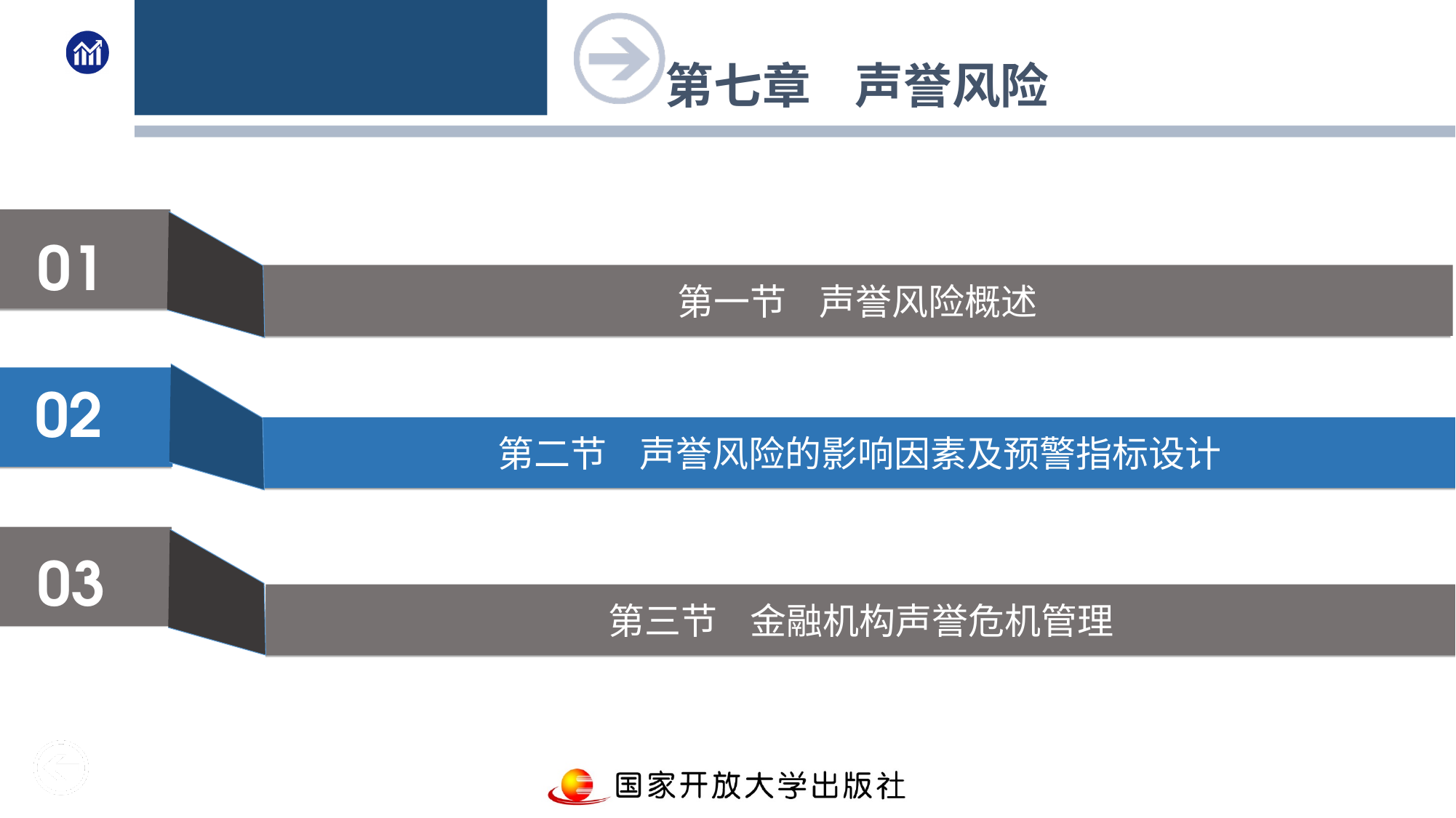

第七章    声誉风险

01

第一节    声誉风险概述

02
第二节    声誉风险的影响因素及预警指标设计

03
第三节    金融机构声誉危机管理